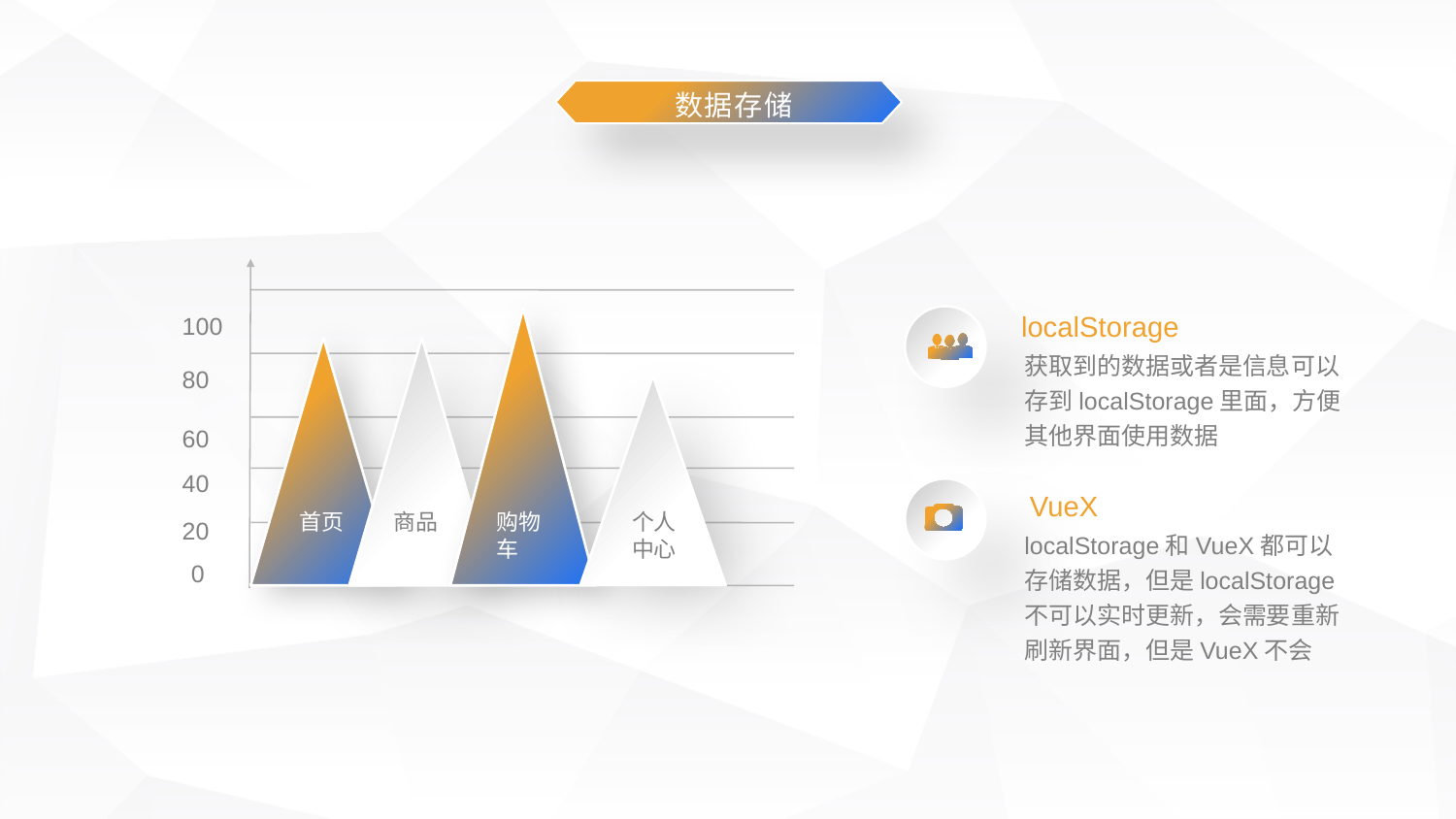

数据存储

100
80
60
40
20
0

localStorage
获取到的数据或者是信息可以存到localStorage里面，方便其他界面使用数据

VueX
localStorage和VueX都可以存储数据，但是localStorage不可以实时更新，会需要重新刷新界面，但是VueX不会
首页
商品
购物车
个人中心